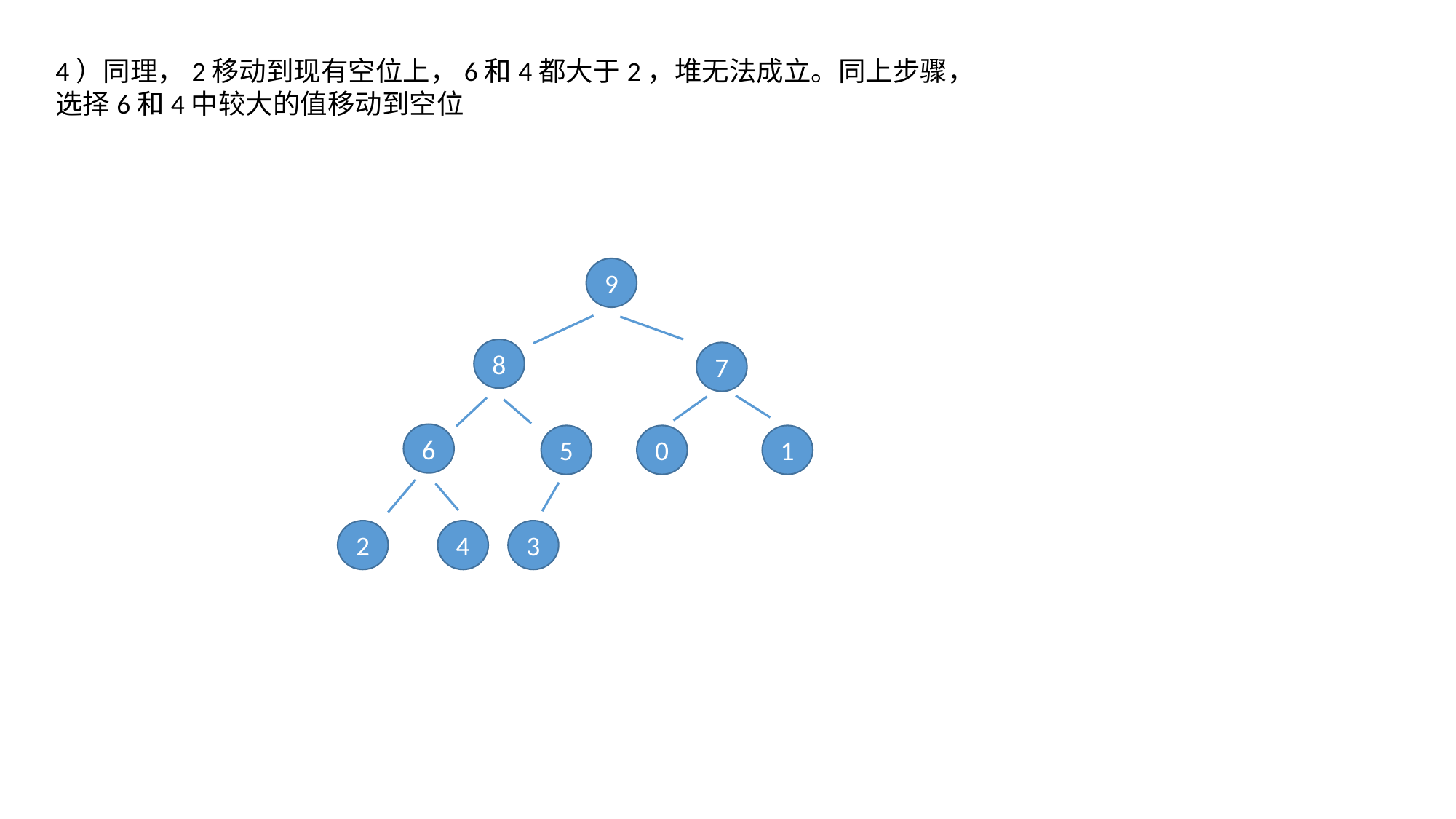

4）同理，2移动到现有空位上，6和4都大于2，堆无法成立。同上步骤，选择6和4中较大的值移动到空位
9
8
7
6
5
0
1
2
4
3